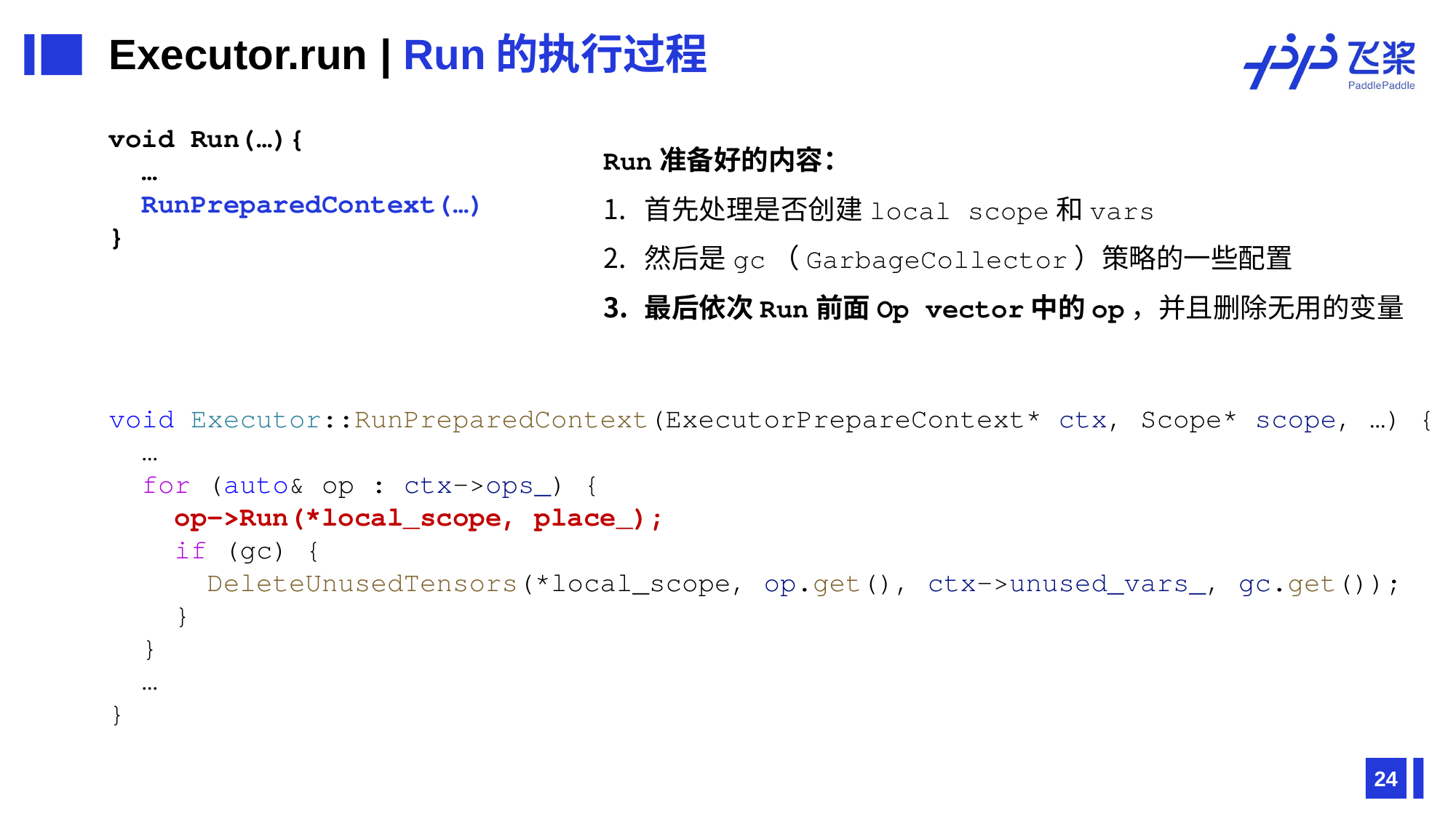

Executor.run | Run的执行过程
void Run(…){
  …
  RunPreparedContext(…)
}
Run准备好的内容：
首先处理是否创建local scope和vars
然后是gc（GarbageCollector）策略的一些配置
最后依次Run前面Op vector中的op，并且删除无用的变量
void Executor::RunPreparedContext(ExecutorPrepareContext* ctx, Scope* scope, …) {
  …
  for (auto& op : ctx->ops_) {
    op->Run(*local_scope, place_);
    if (gc) {
      DeleteUnusedTensors(*local_scope, op.get(), ctx->unused_vars_, gc.get());
    }
  }
  …
}
24